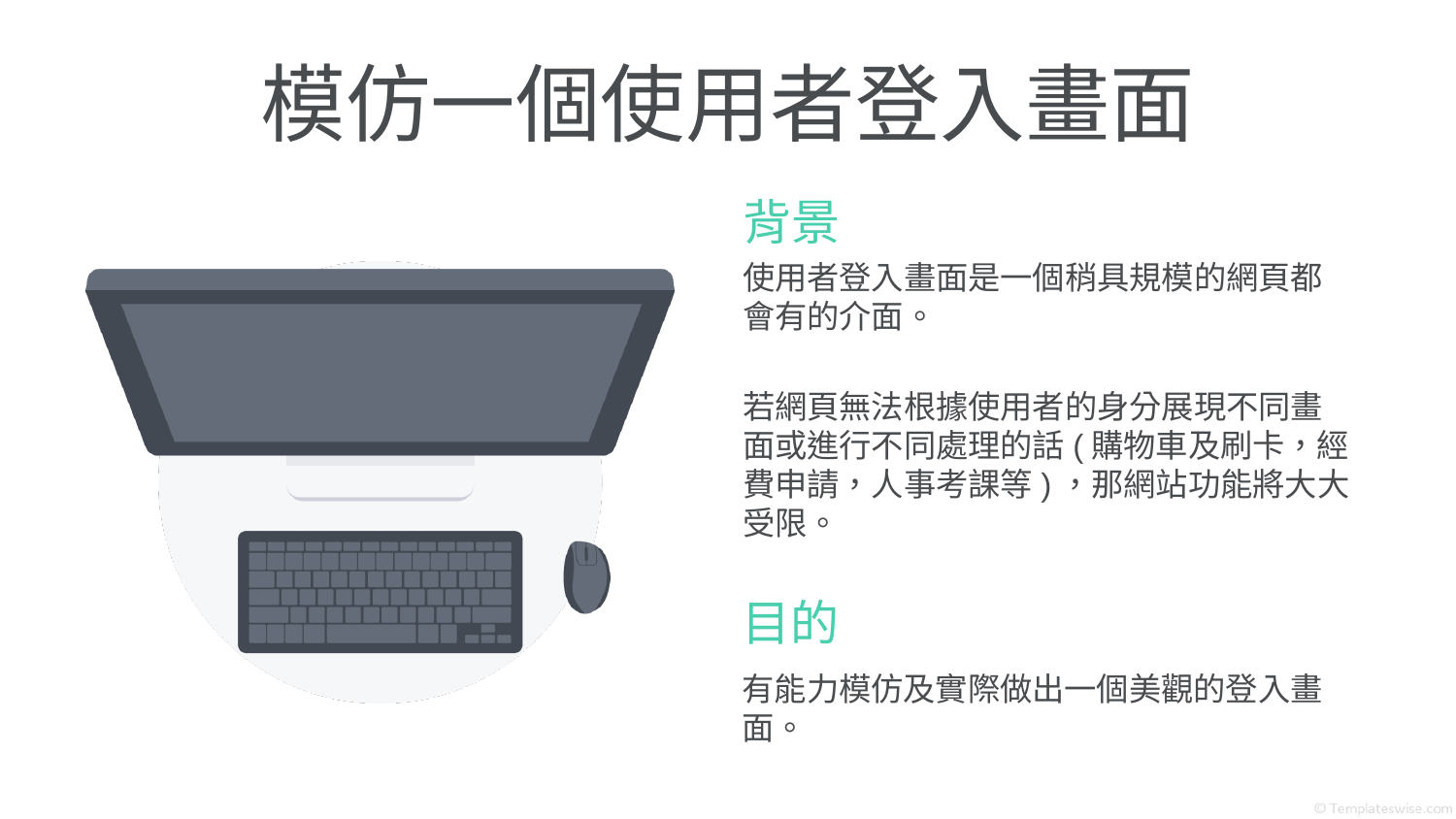

# 模仿一個使用者登入畫面
背景
使用者登入畫面是一個稍具規模的網頁都會有的介面。

若網頁無法根據使用者的身分展現不同畫面或進行不同處理的話(購物車及刷卡，經費申請，人事考課等)，那網站功能將大大受限。
目的
有能力模仿及實際做出一個美觀的登入畫面。